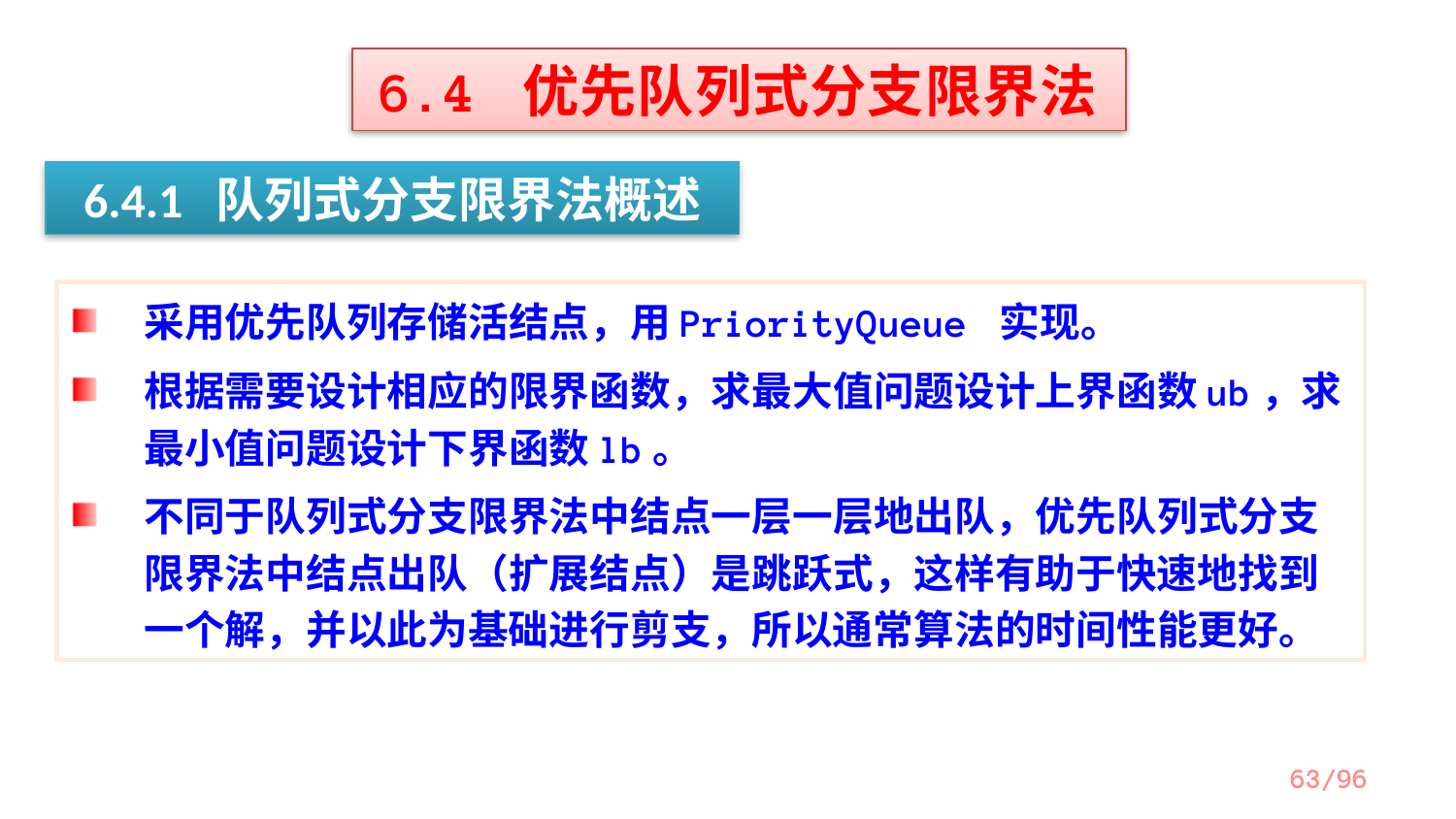

6.4 优先队列式分支限界法
6.4.1  队列式分支限界法概述
采用优先队列存储活结点，用PriorityQueue 实现。
根据需要设计相应的限界函数，求最大值问题设计上界函数ub，求最小值问题设计下界函数lb。
不同于队列式分支限界法中结点一层一层地出队，优先队列式分支限界法中结点出队（扩展结点）是跳跃式，这样有助于快速地找到一个解，并以此为基础进行剪支，所以通常算法的时间性能更好。
63/96